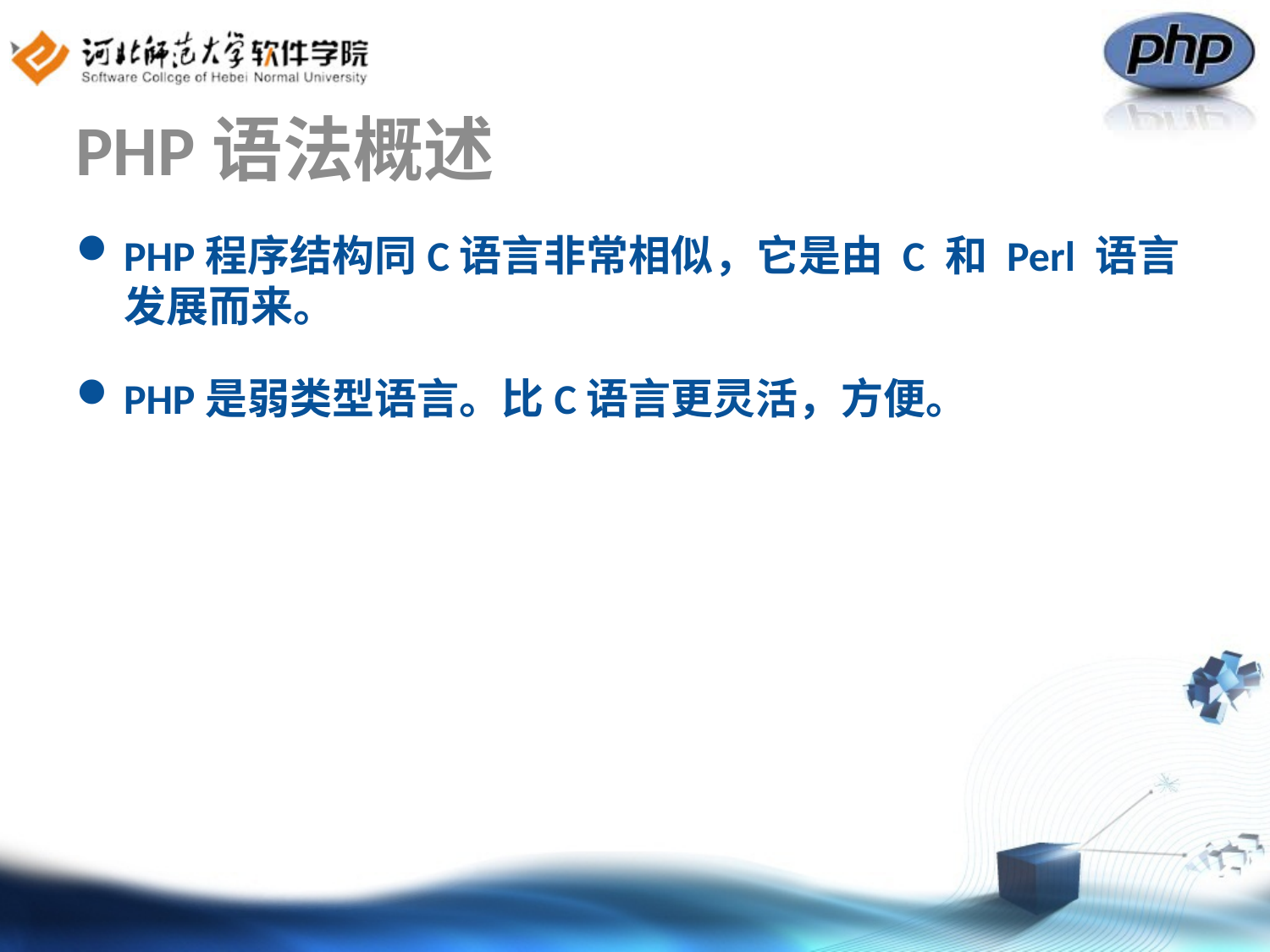

# PHP语法概述
PHP程序结构同C语言非常相似，它是由 C 和 Perl 语言发展而来。
PHP是弱类型语言。比C语言更灵活，方便。